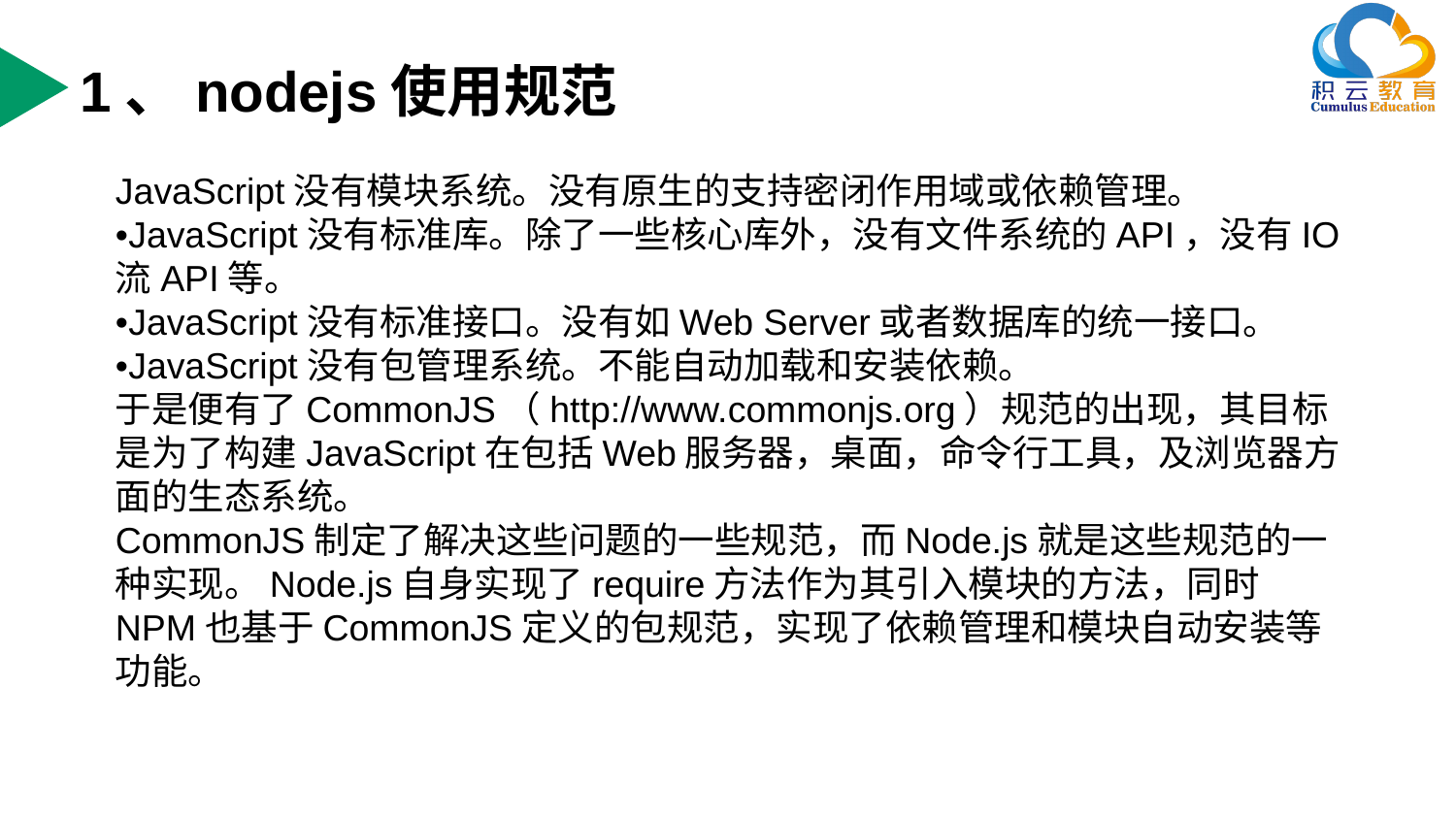

1、nodejs使用规范
JavaScript没有模块系统。没有原生的支持密闭作用域或依赖管理。
•JavaScript没有标准库。除了一些核心库外，没有文件系统的API，没有IO流API等。
•JavaScript没有标准接口。没有如Web Server或者数据库的统一接口。
•JavaScript没有包管理系统。不能自动加载和安装依赖。
于是便有了CommonJS（http://www.commonjs.org）规范的出现，其目标是为了构建JavaScript在包括Web服务器，桌面，命令行工具，及浏览器方面的生态系统。
CommonJS制定了解决这些问题的一些规范，而Node.js就是这些规范的一种实现。Node.js自身实现了require方法作为其引入模块的方法，同时NPM也基于CommonJS定义的包规范，实现了依赖管理和模块自动安装等功能。